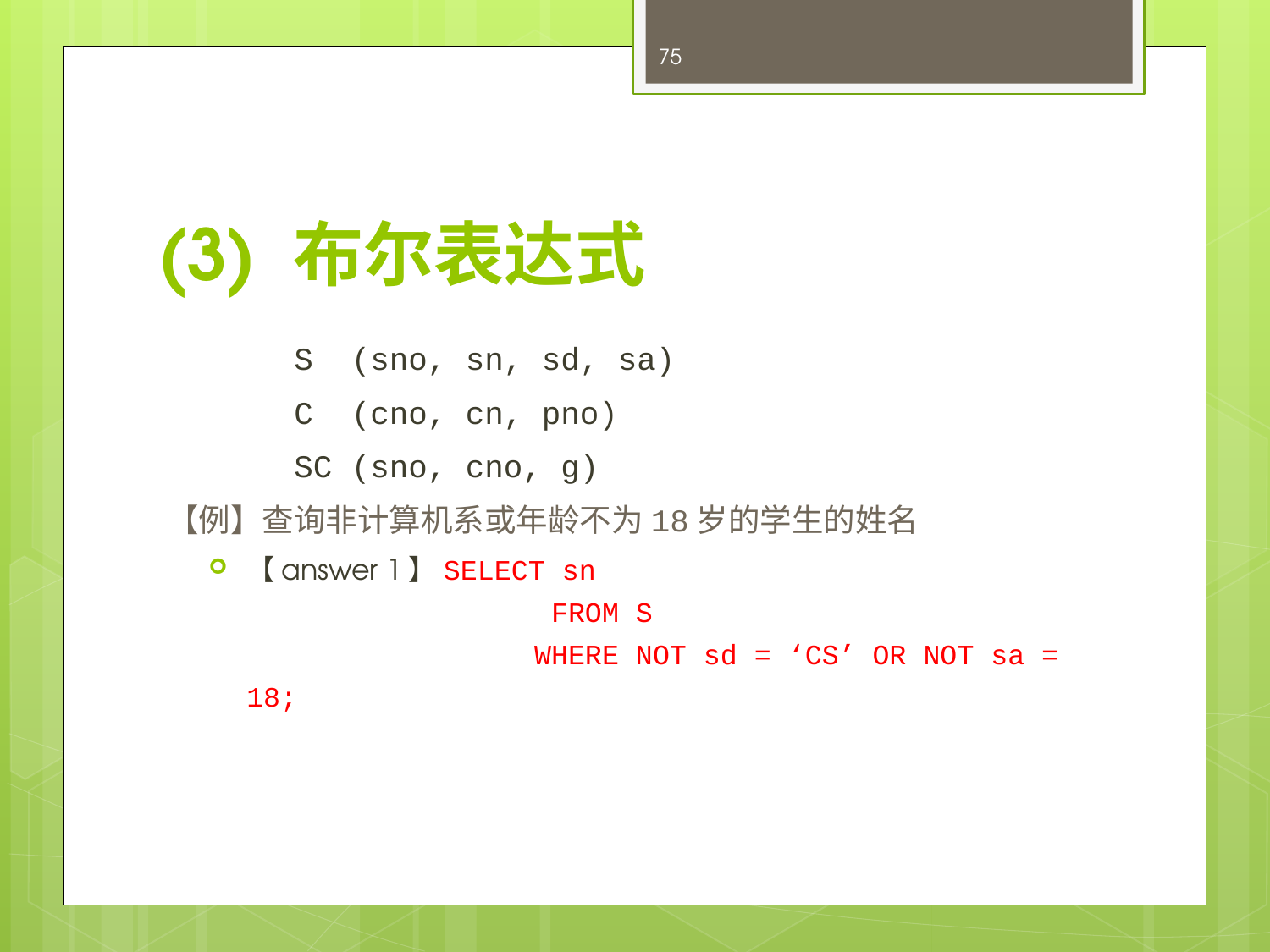

75
# (3) 布尔表达式
	S  (sno, sn, sd, sa)
	C  (cno, cn, pno)
	SC (sno, cno, g)
【例】查询非计算机系或年龄不为18岁的学生的姓名
【answer 1】SELECT sn
		   FROM S
		  WHERE NOT sd = ‘CS’ OR NOT sa = 18;